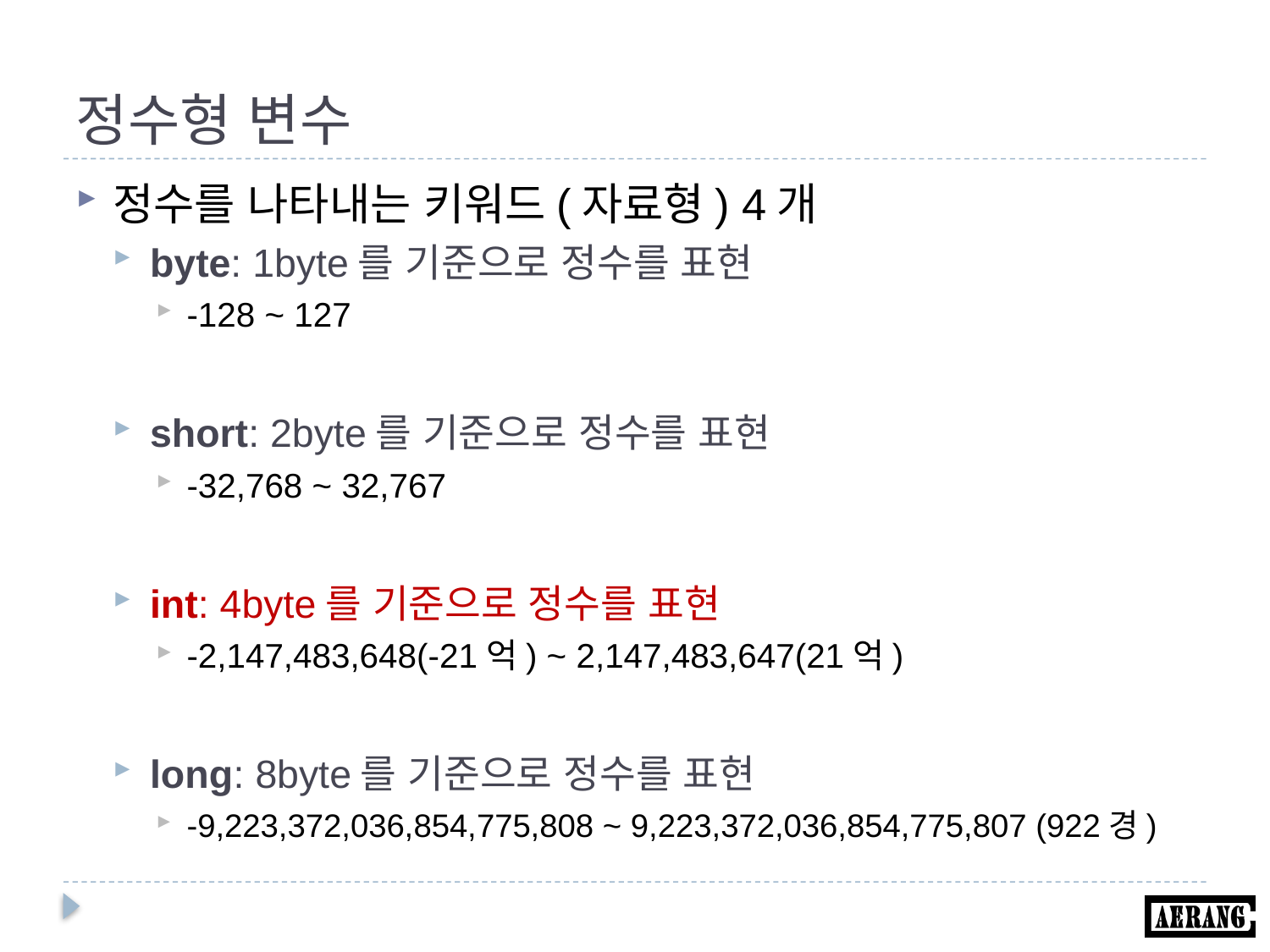

# 정수형 변수
정수를 나타내는 키워드(자료형) 4개
byte: 1byte를 기준으로 정수를 표현
-128 ~ 127

short: 2byte를 기준으로 정수를 표현
-32,768 ~ 32,767

int: 4byte를 기준으로 정수를 표현
-2,147,483,648(-21억) ~ 2,147,483,647(21억)

long: 8byte를 기준으로 정수를 표현
-9,223,372,036,854,775,808 ~ 9,223,372,036,854,775,807 (922경)